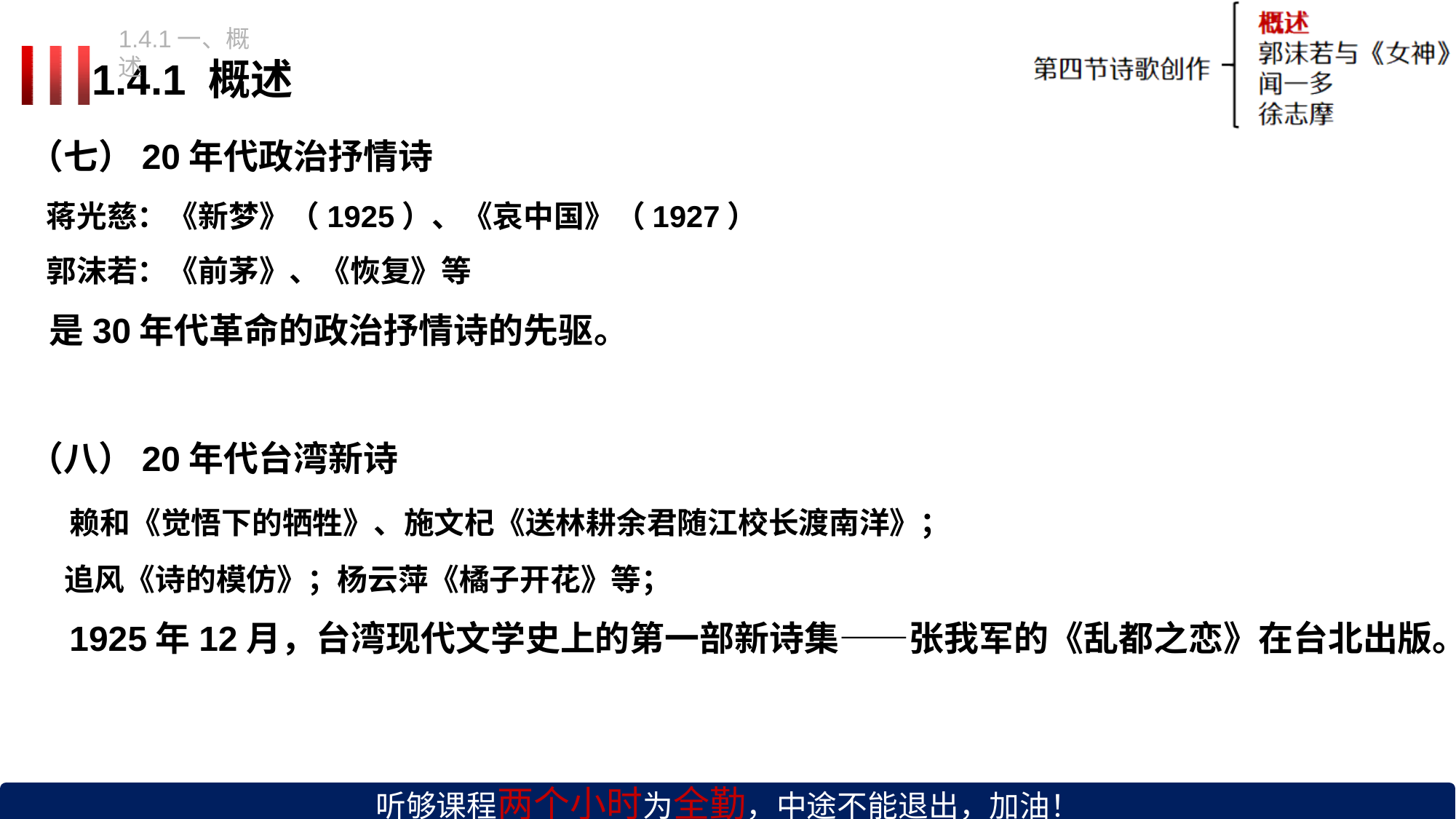

1.4.1一、概述

# 1.4.1 概述
（七）20年代政治抒情诗
蒋光慈：《新梦》（1925）、《哀中国》（1927）
郭沫若：《前茅》、《恢复》等
是30年代革命的政治抒情诗的先驱。

（八）20年代台湾新诗
赖和《觉悟下的牺牲》、施文杞《送林耕余君随江校长渡南洋》；
追风《诗的模仿》；杨云萍《橘子开花》等；
1925年12月，台湾现代文学史上的第一部新诗集——张我军的《乱都之恋》在台北出版。

听够课程两个小时为全勤，中途不能退出，加油！